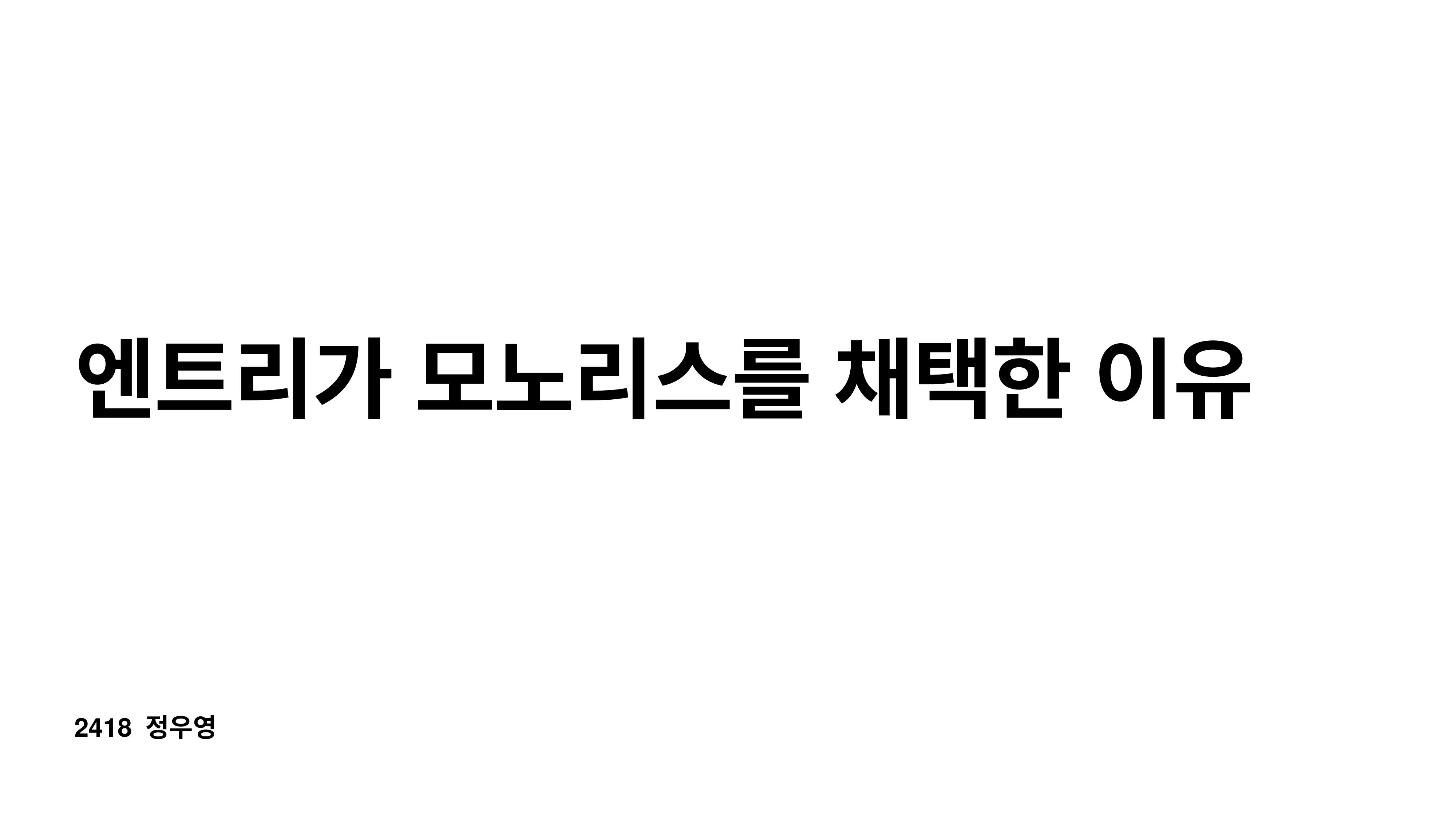

# 엔트리가 모노리스를 채택한 이유
2418 정우영